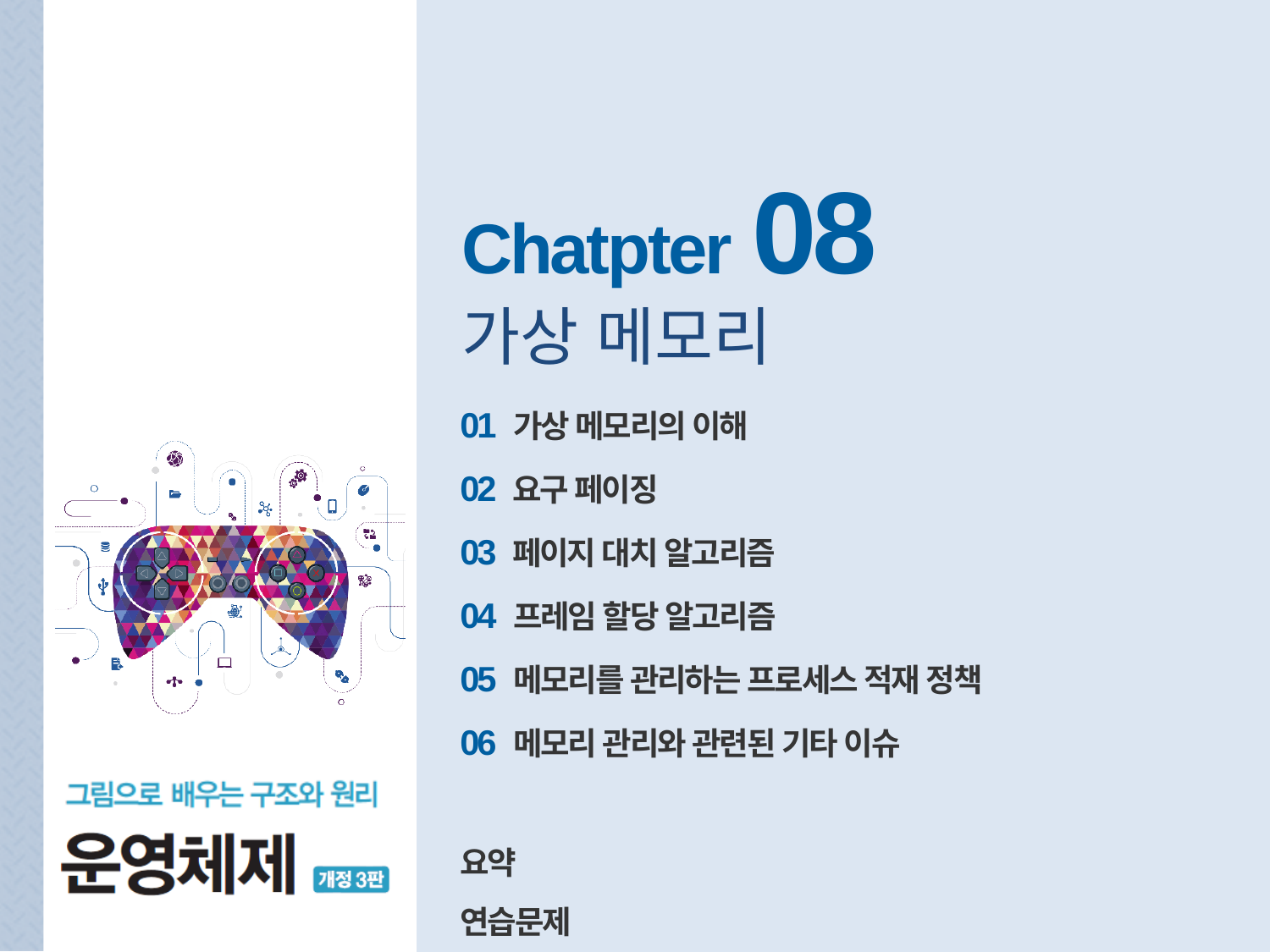

Chatpter 08
가상 메모리
01 가상 메모리의 이해
02 요구 페이징
03 페이지 대치 알고리즘
04 프레임 할당 알고리즘
05 메모리를 관리하는 프로세스 적재 정책
06 메모리 관리와 관련된 기타 이슈

요약
연습문제